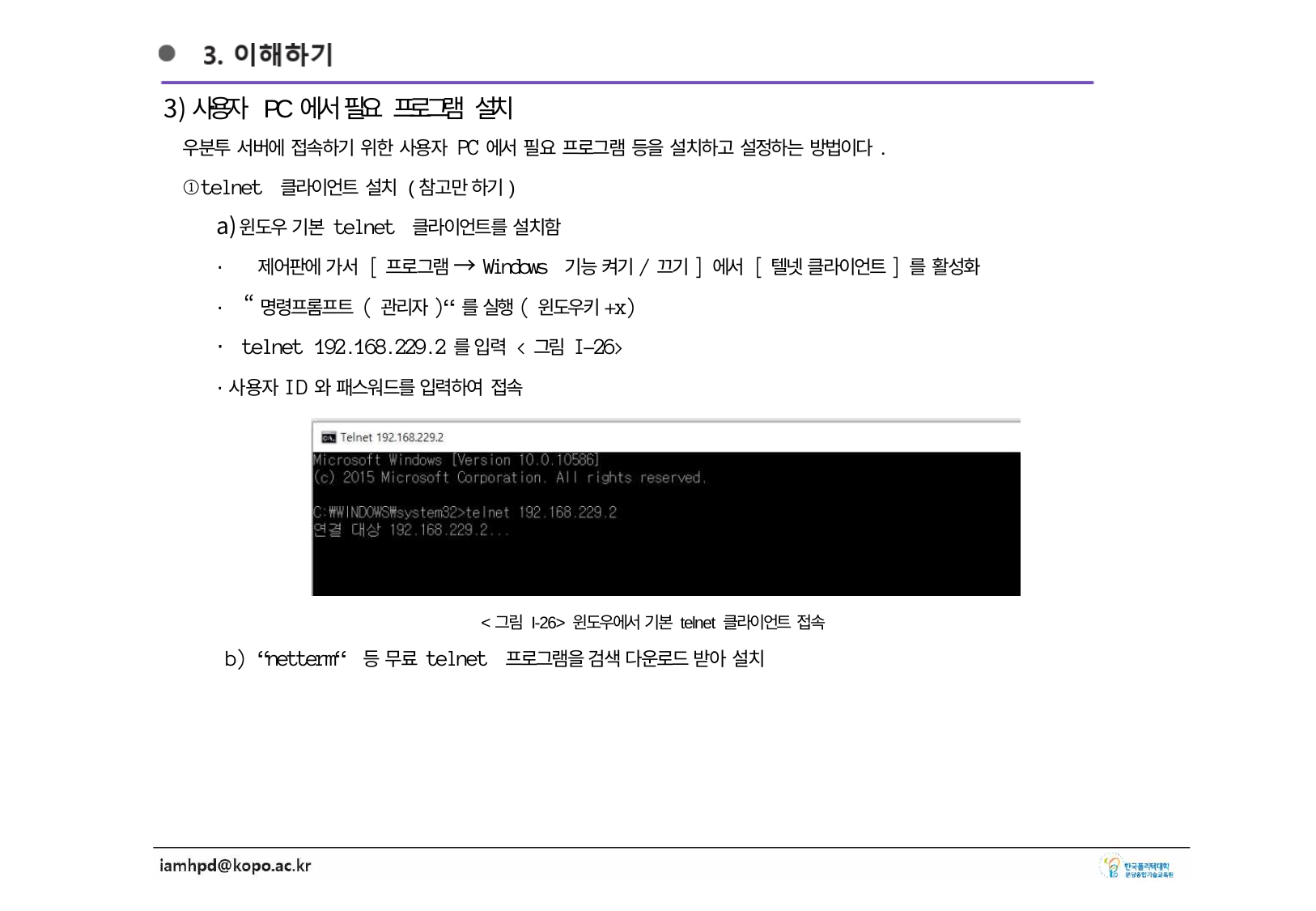

사용자 PC에서 필요 프로그램 설치
우분투 서버에 접속하기 위한 사용자 PC에서 필요 프로그램 등을 설치하고 설정하는 방법이다.
① telnet 클라이언트 설치 (참고만 하기)
윈도우 기본 telnet 클라이언트를 설치함
∙ 제어판에 가서 [프로그램 → Windows 기능 켜기/끄기]에서 [텔넷 클라이언트]를 활성화
∙ “명령프롬프트 (관리자)“를 실행(윈도우키+x)
∙ telnet 192.168.229.2를 입력 <그림 I-26>
∙사용자ID와 패스워드를 입력하여 접속

<그림 I-26> 윈도우에서 기본 telnet 클라이언트 접속
b) “netterm“ 등 무료 telnet 프로그램을 검색 다운로드 받아 설치